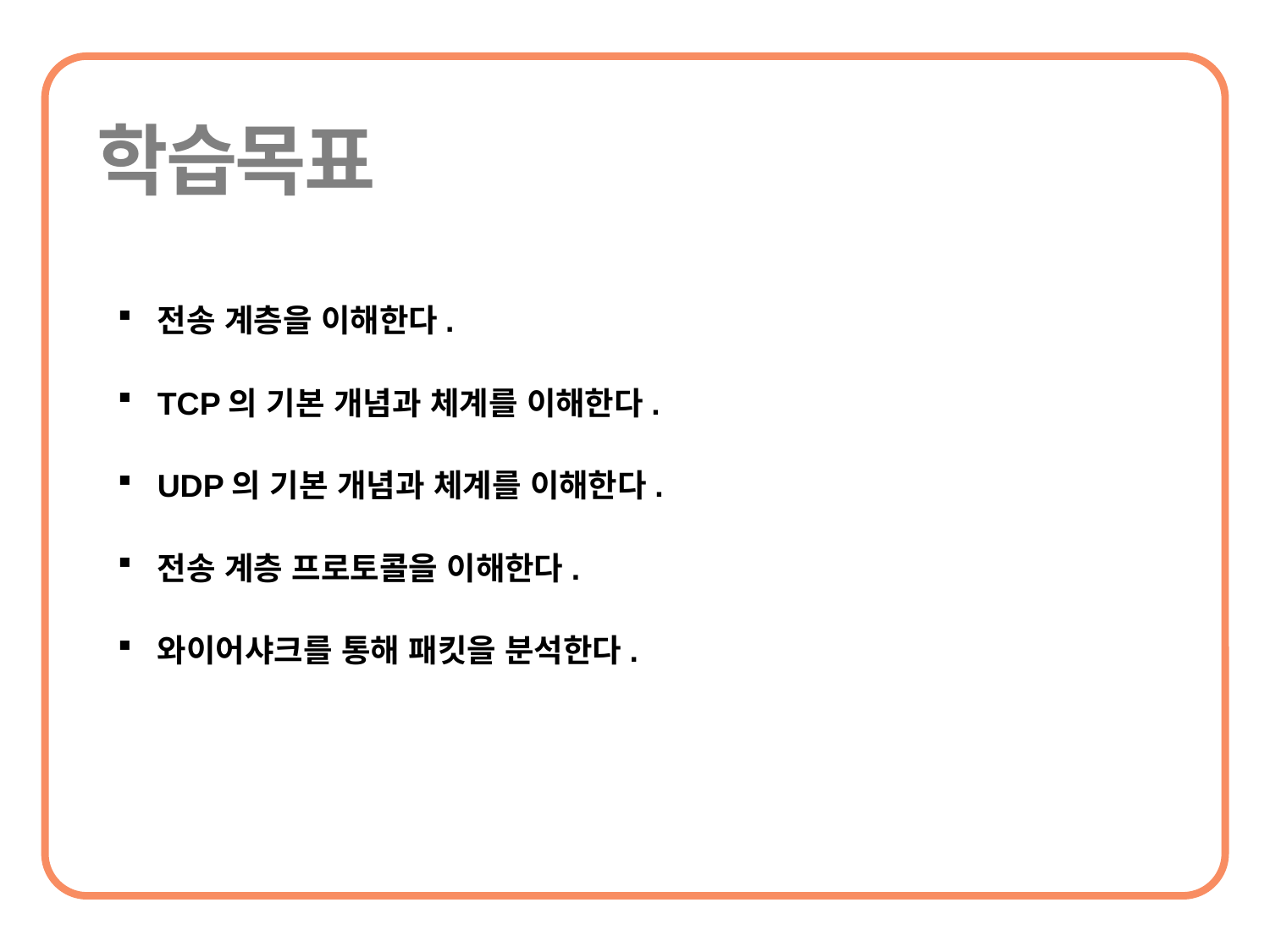

전송 계층을 이해한다.
TCP의 기본 개념과 체계를 이해한다.
UDP의 기본 개념과 체계를 이해한다.
전송 계층 프로토콜을 이해한다.
와이어샤크를 통해 패킷을 분석한다.